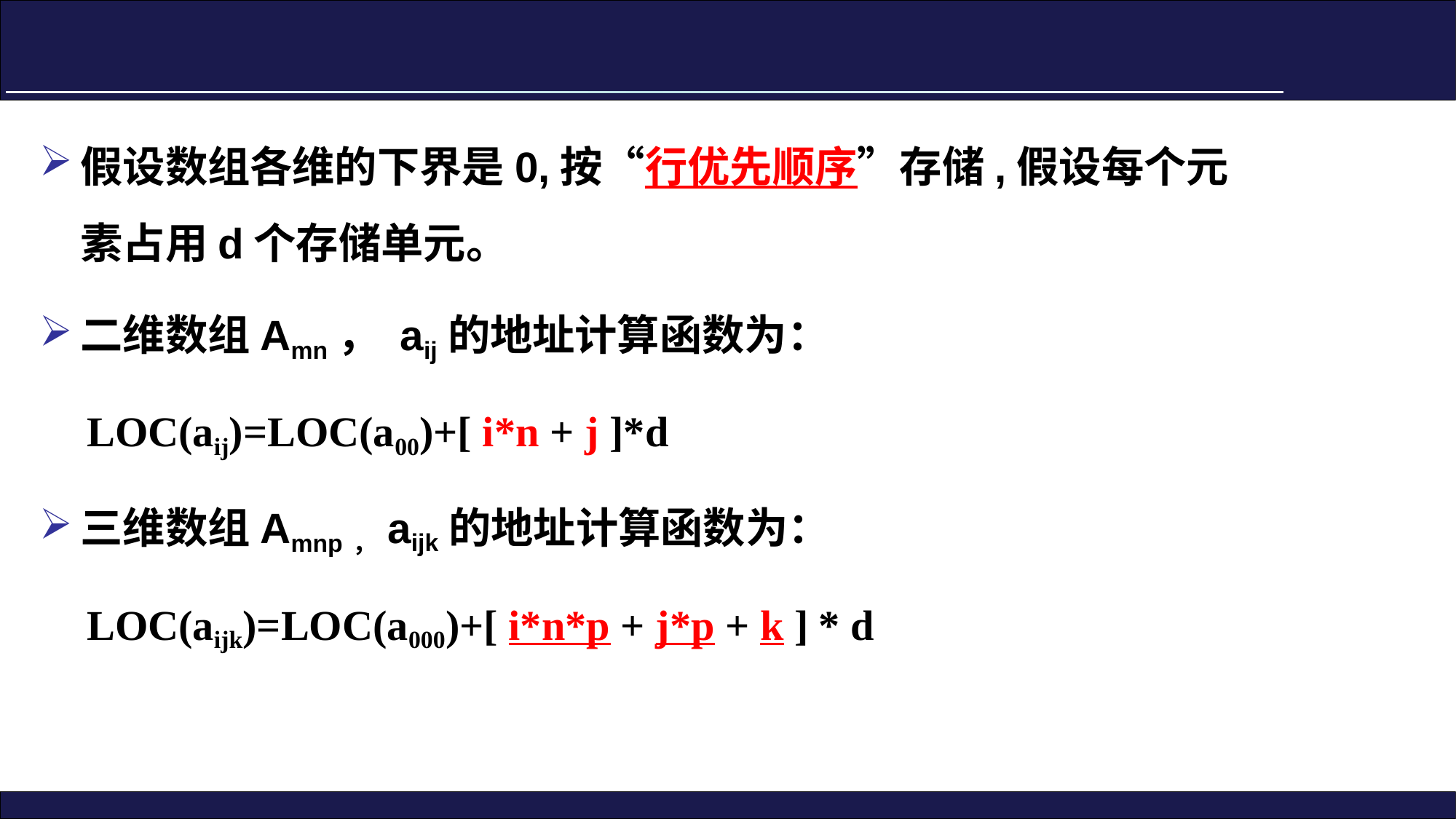

# 假设数组各维的下界是0,按“行优先顺序”存储,假设每个元素占用d个存储单元。
二维数组Amn， aij的地址计算函数为：
    LOC(aij)=LOC(a00)+[ i*n + j ]*d
三维数组Amnp，aijk的地址计算函数为：
    LOC(aijk)=LOC(a000)+[ i*n*p + j*p + k ] * d